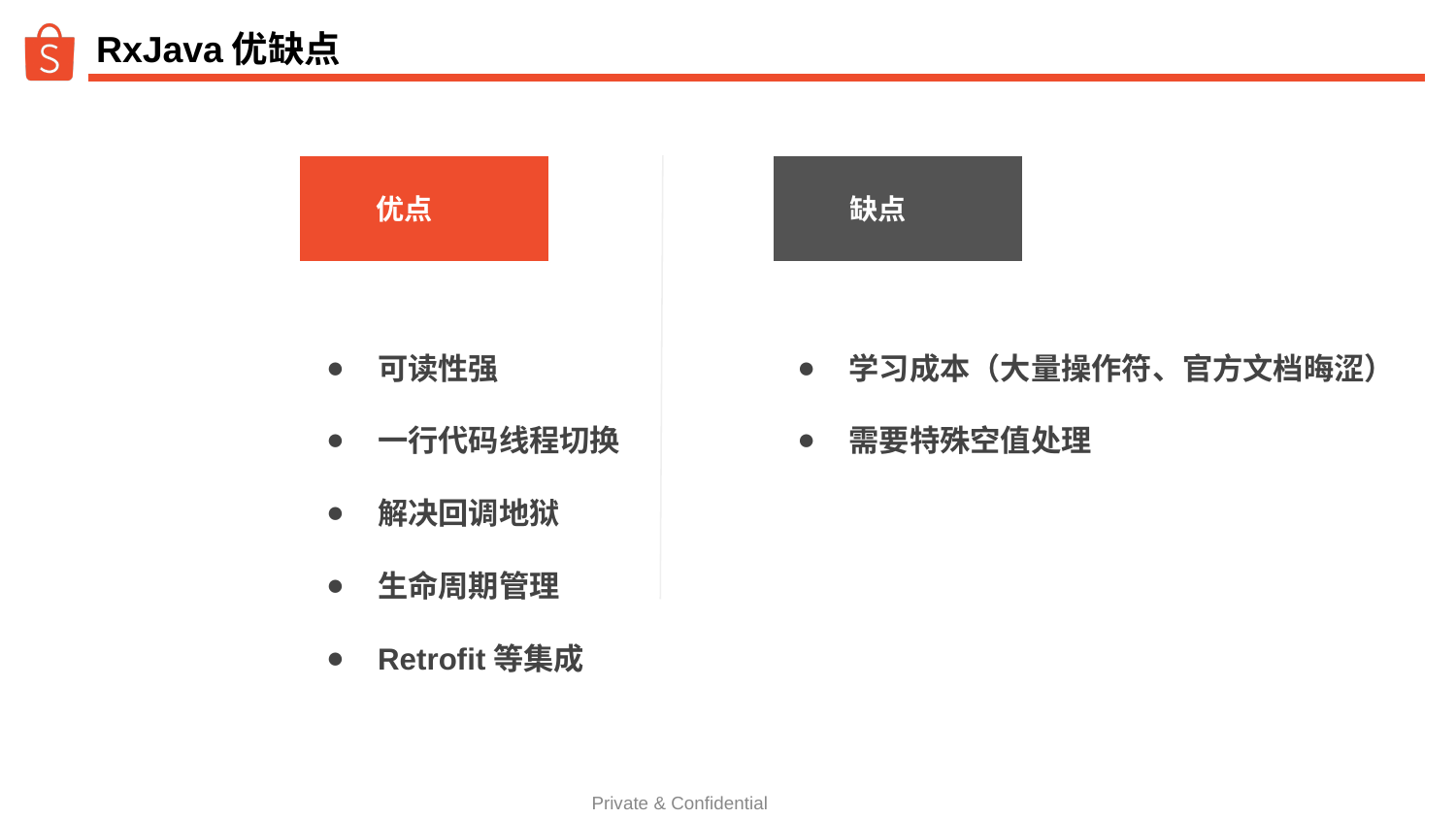

# RxJava优缺点
优点
缺点
可读性强
一行代码线程切换
解决回调地狱
生命周期管理
Retrofit等集成
学习成本（大量操作符、官方文档晦涩）
需要特殊空值处理
Private & Confidential